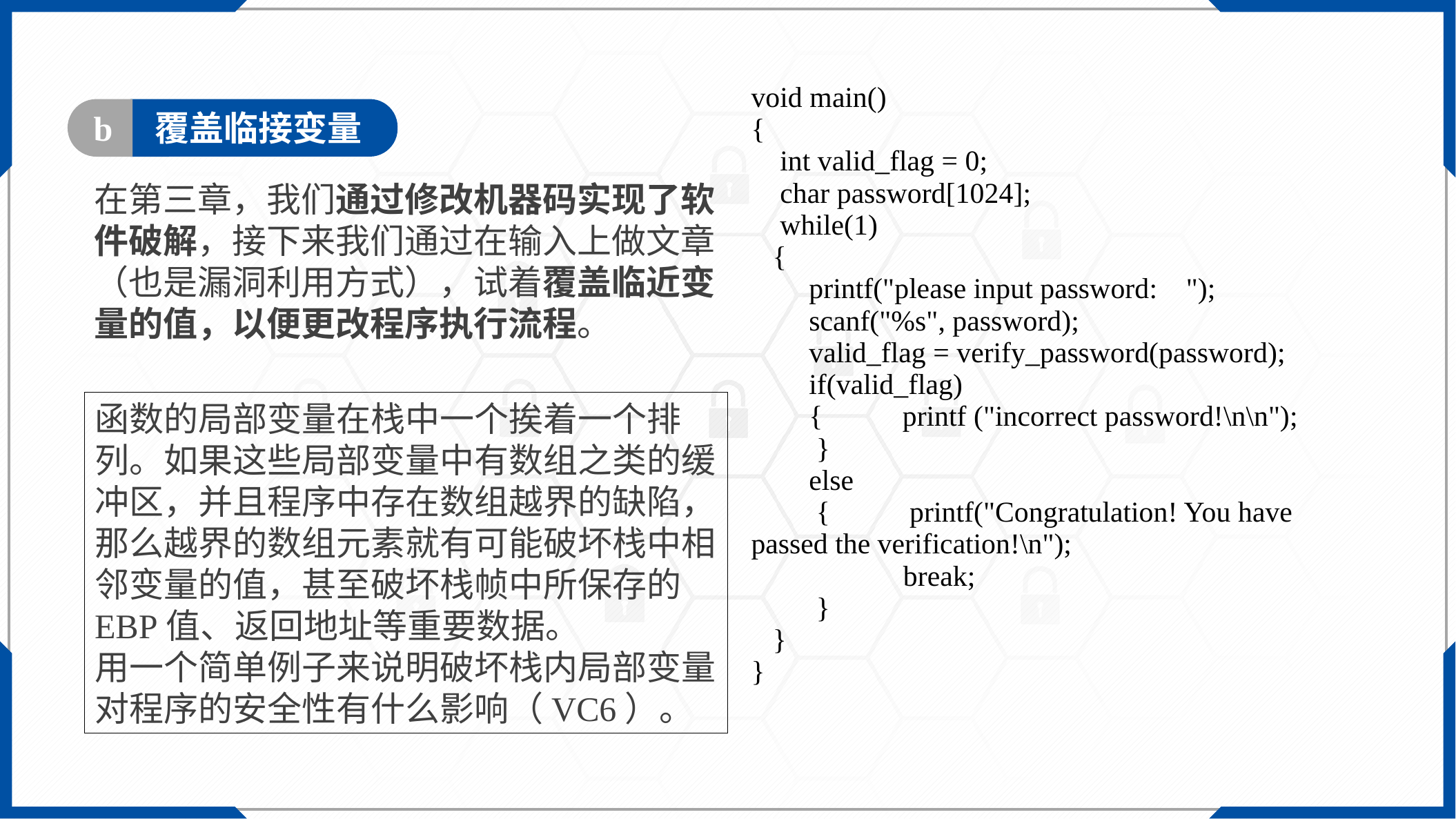

| void main() { int valid\_flag = 0; char password[1024]; while(1) { printf("please input password: "); scanf("%s", password); valid\_flag = verify\_password(password); if(valid\_flag) { printf ("incorrect password!\n\n"); } else { printf("Congratulation! You have passed the verification!\n"); break; } } } |
| --- |

b
覆盖临接变量
在第三章，我们通过修改机器码实现了软件破解，接下来我们通过在输入上做文章（也是漏洞利用方式），试着覆盖临近变量的值，以便更改程序执行流程。
函数的局部变量在栈中一个挨着一个排列。如果这些局部变量中有数组之类的缓冲区，并且程序中存在数组越界的缺陷，那么越界的数组元素就有可能破坏栈中相邻变量的值，甚至破坏栈帧中所保存的EBP值、返回地址等重要数据。
用一个简单例子来说明破坏栈内局部变量对程序的安全性有什么影响（VC6）。